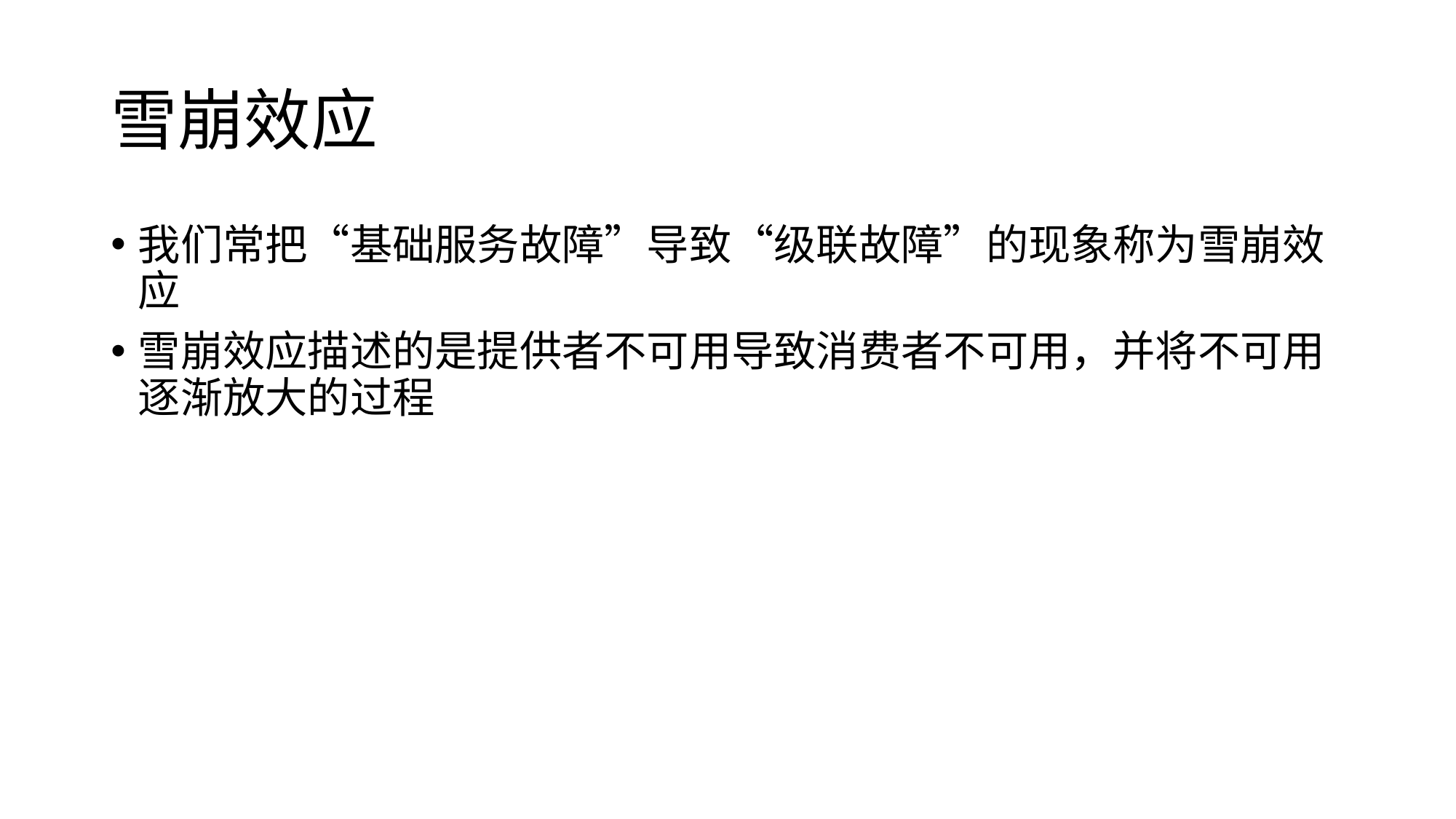

# 雪崩效应
我们常把“基础服务故障”导致“级联故障”的现象称为雪崩效应
雪崩效应描述的是提供者不可用导致消费者不可用，并将不可用逐渐放大的过程